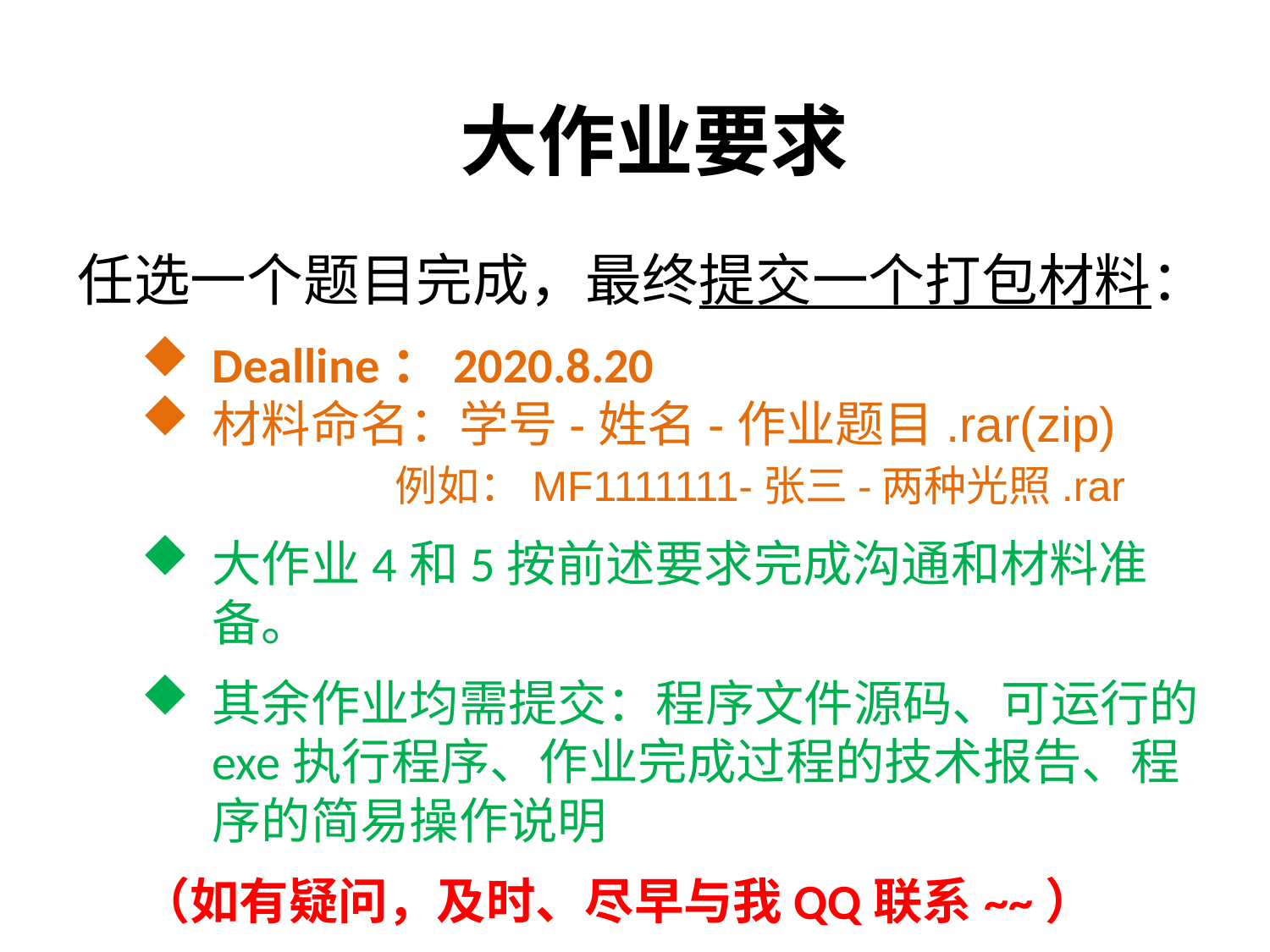

# 大作业要求
任选一个题目完成，最终提交一个打包材料：
Dealline：2020.8.20
材料命名：学号-姓名-作业题目.rar(zip)
		例如：MF1111111-张三-两种光照.rar
大作业4和5按前述要求完成沟通和材料准备。
其余作业均需提交：程序文件源码、可运行的exe执行程序、作业完成过程的技术报告、程序的简易操作说明
（如有疑问，及时、尽早与我QQ联系~~）